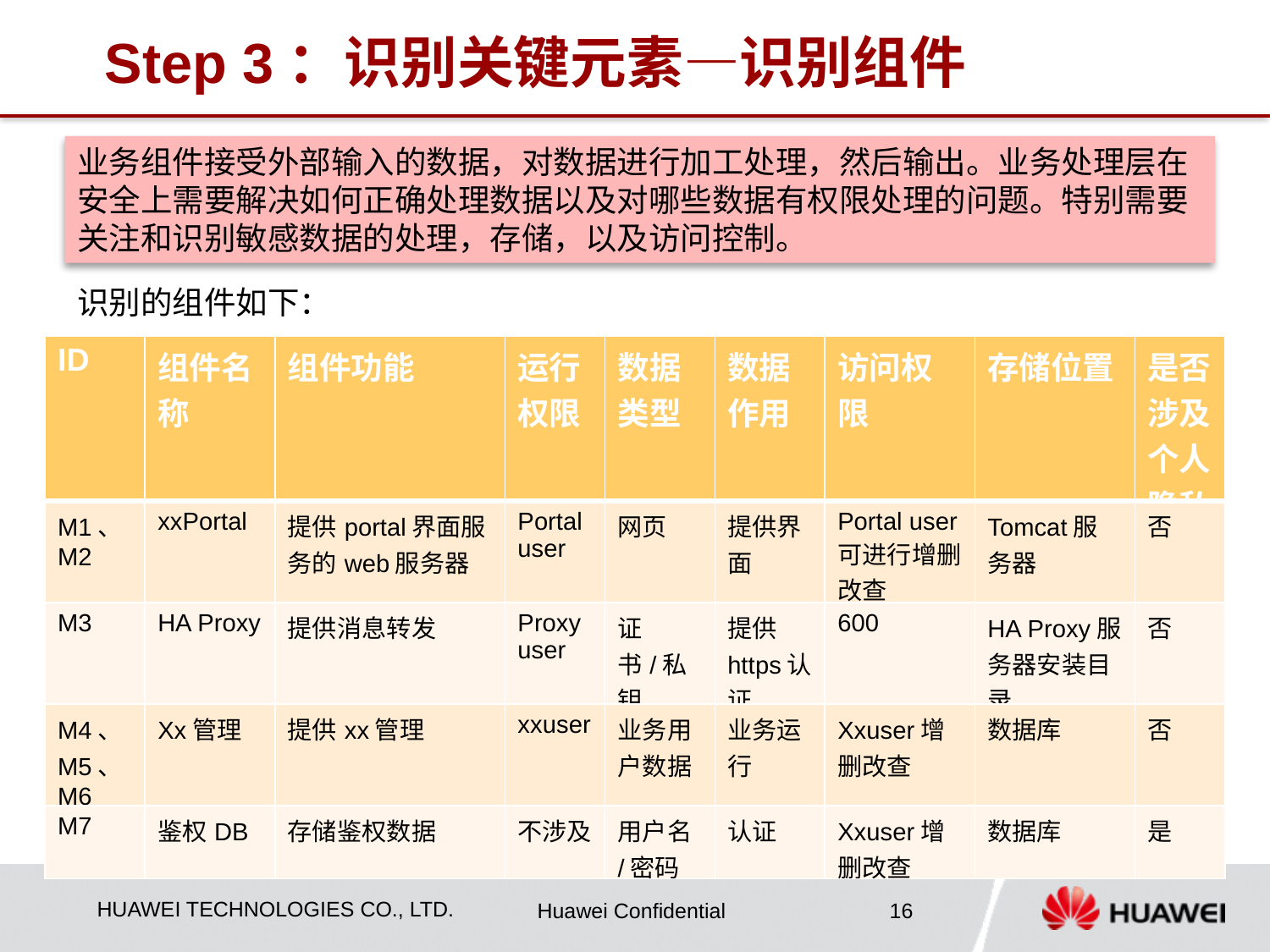

# Step 3：识别关键元素—识别组件
业务组件接受外部输入的数据，对数据进行加工处理，然后输出。业务处理层在安全上需要解决如何正确处理数据以及对哪些数据有权限处理的问题。特别需要关注和识别敏感数据的处理，存储，以及访问控制。
识别的组件如下：
| ID | 组件名称 | 组件功能 | 运行权限 | 数据类型 | 数据作用 | 访问权限 | 存储位置 | 是否涉及个人隐私 |
| --- | --- | --- | --- | --- | --- | --- | --- | --- |
| M1、M2 | xxPortal | 提供portal界面服务的web服务器 | Portal user | 网页 | 提供界面 | Portal user可进行增删改查 | Tomcat服务器 | 否 |
| M3 | HA Proxy | 提供消息转发 | Proxy user | 证书/私钥 | 提供https认证 | 600 | HA Proxy服务器安装目录 | 否 |
| M4、M5、M6 | Xx管理 | 提供xx管理 | xxuser | 业务用户数据 | 业务运行 | Xxuser增删改查 | 数据库 | 否 |
| M7 | 鉴权DB | 存储鉴权数据 | 不涉及 | 用户名/密码 | 认证 | Xxuser增删改查 | 数据库 | 是 |